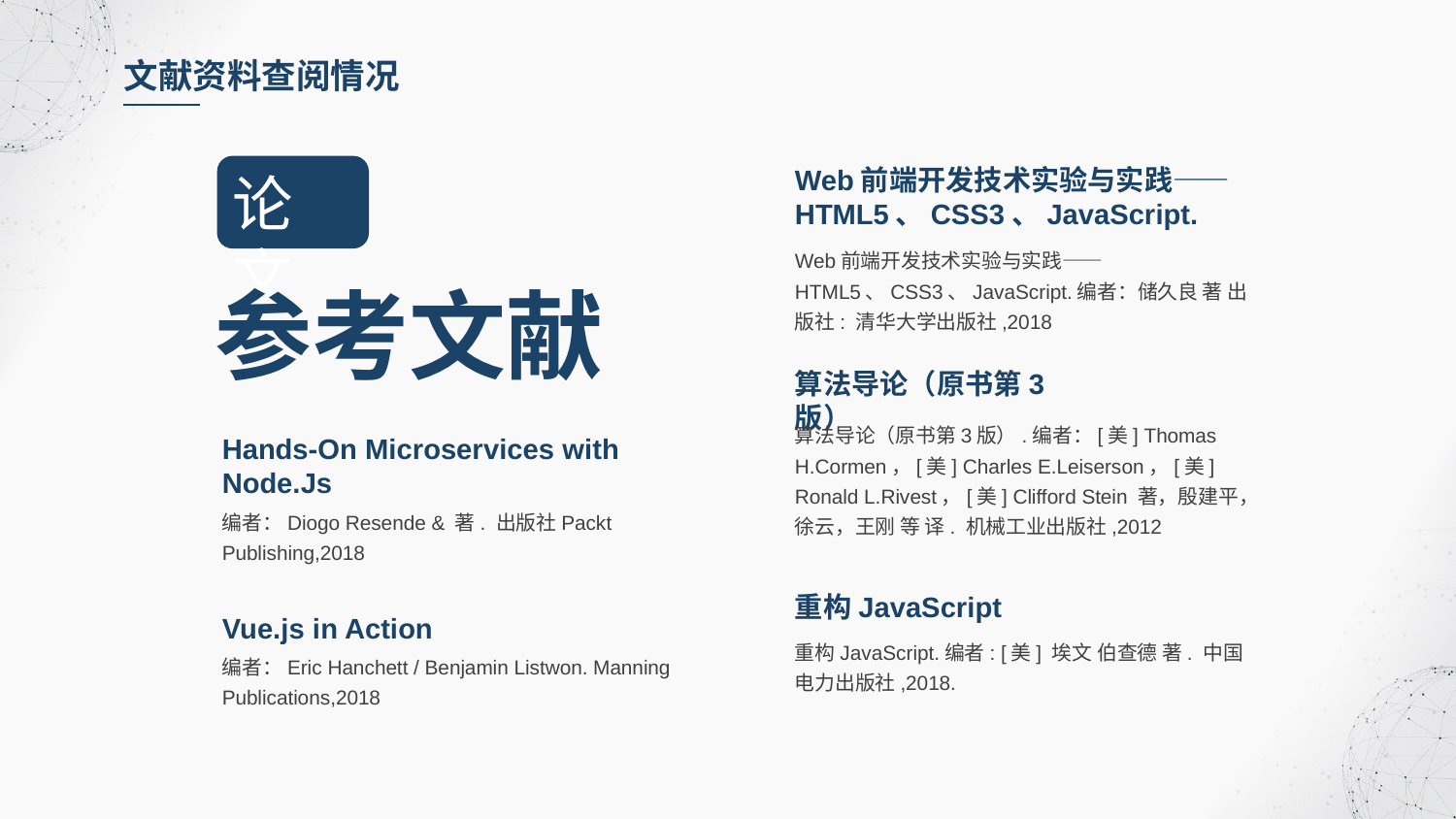

文献资料查阅情况
论文
Web前端开发技术实验与实践——HTML5、CSS3、JavaScript.
Web前端开发技术实验与实践——HTML5、CSS3、JavaScript.编者：储久良 著 出版社: 清华大学出版社,2018
参考文献
算法导论（原书第3版）
算法导论（原书第3版）.编者：[美] Thomas H.Cormen，[美] Charles E.Leiserson，[美] Ronald L.Rivest，[美] Clifford Stein 著，殷建平，徐云，王刚 等 译. 机械工业出版社,2012
Hands-On Microservices with Node.Js
编者：Diogo Resende & 著. 出版社Packt Publishing,2018
重构JavaScript
Vue.js in Action
重构JavaScript.编者: [美] 埃文 伯查德 著. 中国电力出版社,2018.
编者：Eric Hanchett / Benjamin Listwon. Manning Publications,2018